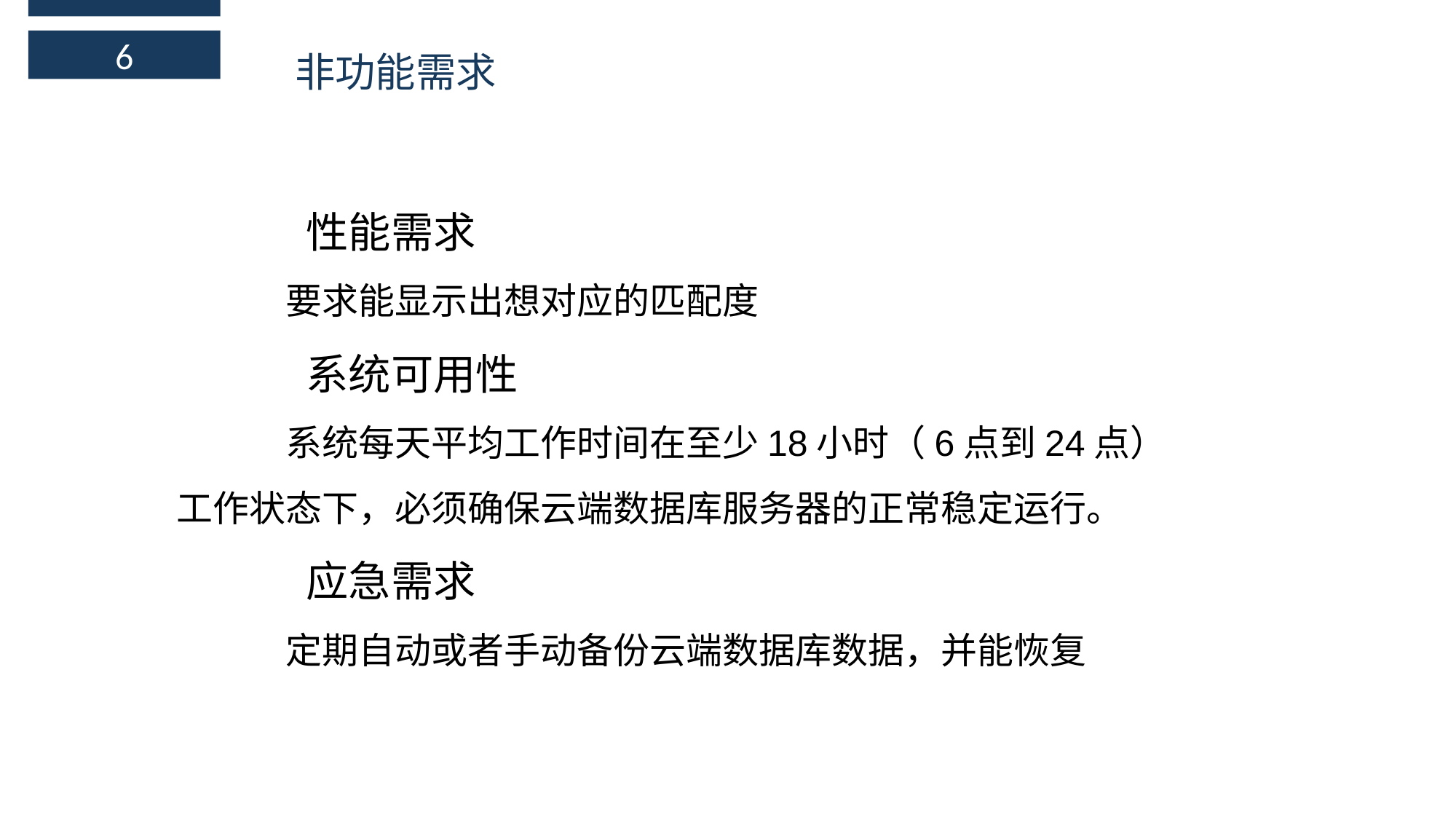

6
非功能需求
性能需求
	要求能显示出想对应的匹配度
系统可用性
	系统每天平均工作时间在至少18小时（6点到24点）工作状态下，必须确保云端数据库服务器的正常稳定运行。
应急需求
	定期自动或者手动备份云端数据库数据，并能恢复